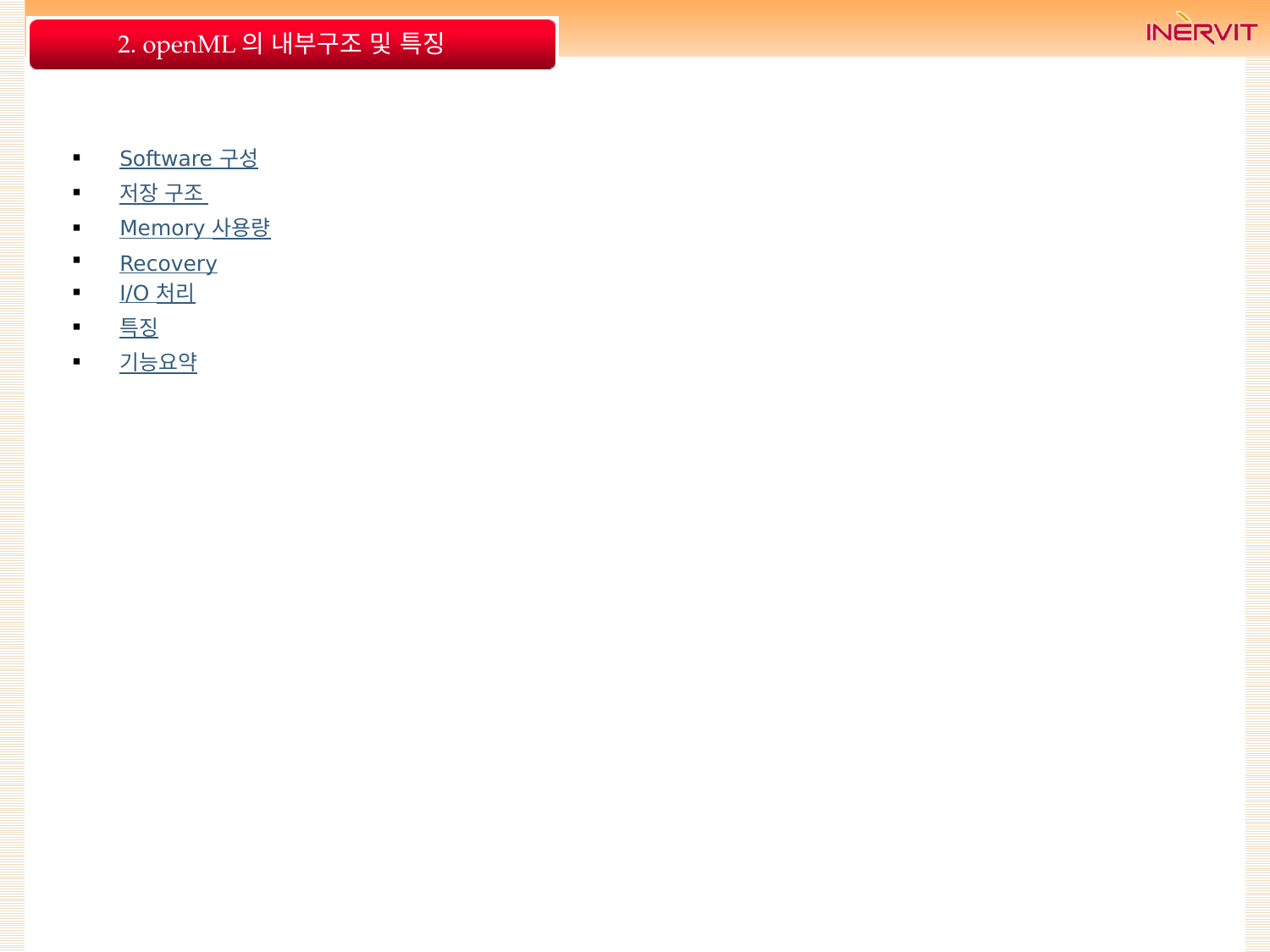

# 2. openML의 내부구조 및 특징
Software 구성
저장 구조
Memory 사용량
Recovery
I/O 처리
특징
기능요약